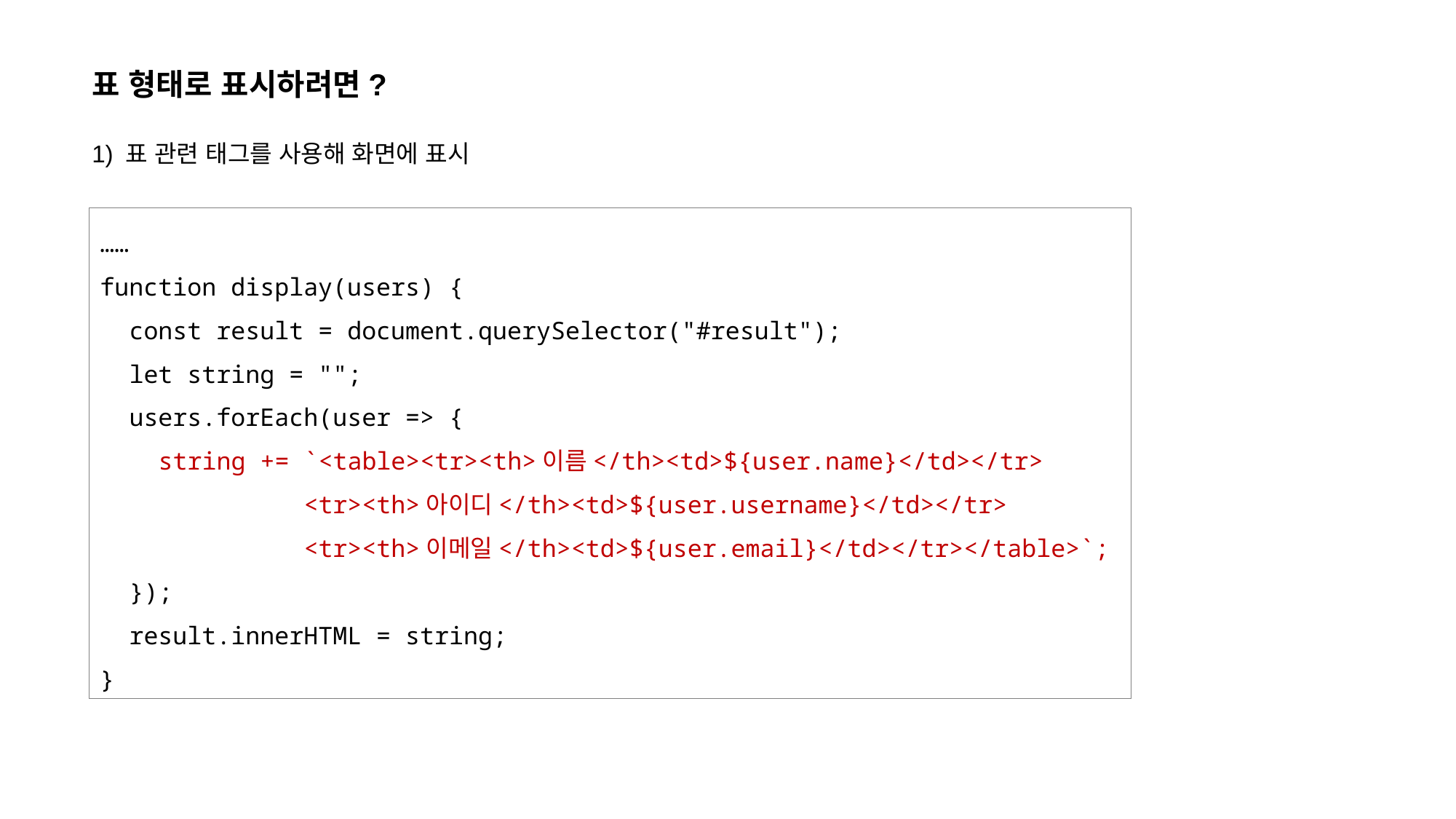

표 형태로 표시하려면?

1) 표 관련 태그를 사용해 화면에 표시
……
function display(users) {
  const result = document.querySelector("#result");
  let string = "";
  users.forEach(user => {
    string += `<table><tr><th>이름</th><td>${user.name}</td></tr>
              <tr><th>아이디</th><td>${user.username}</td></tr>
              <tr><th>이메일</th><td>${user.email}</td></tr></table>`;
  });
  result.innerHTML = string;
}